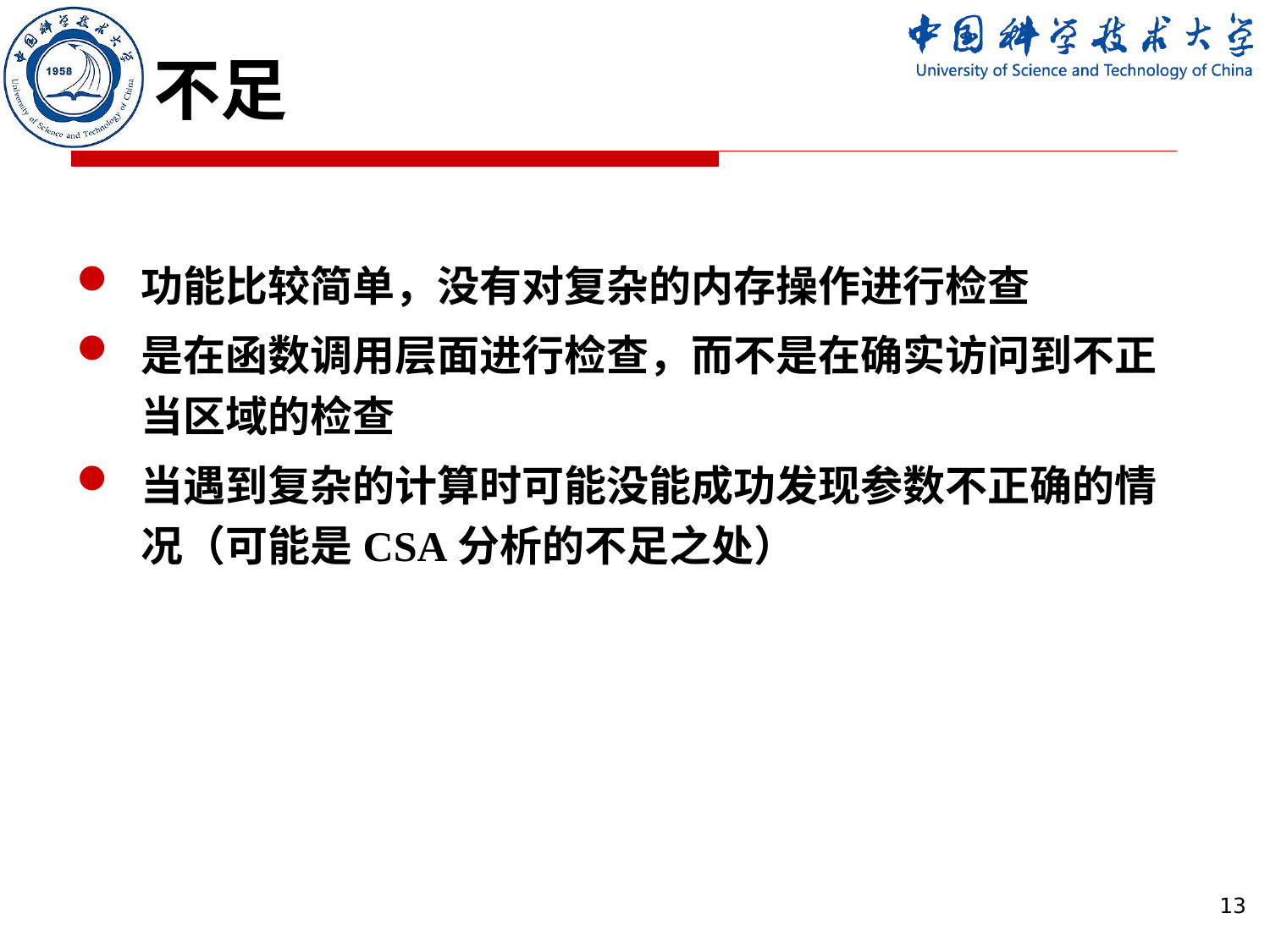

不足

功能比较简单，没有对复杂的内存操作进行检查
是在函数调用层面进行检查，而不是在确实访问到不正当区域的检查
当遇到复杂的计算时可能没能成功发现参数不正确的情况（可能是CSA分析的不足之处）

13